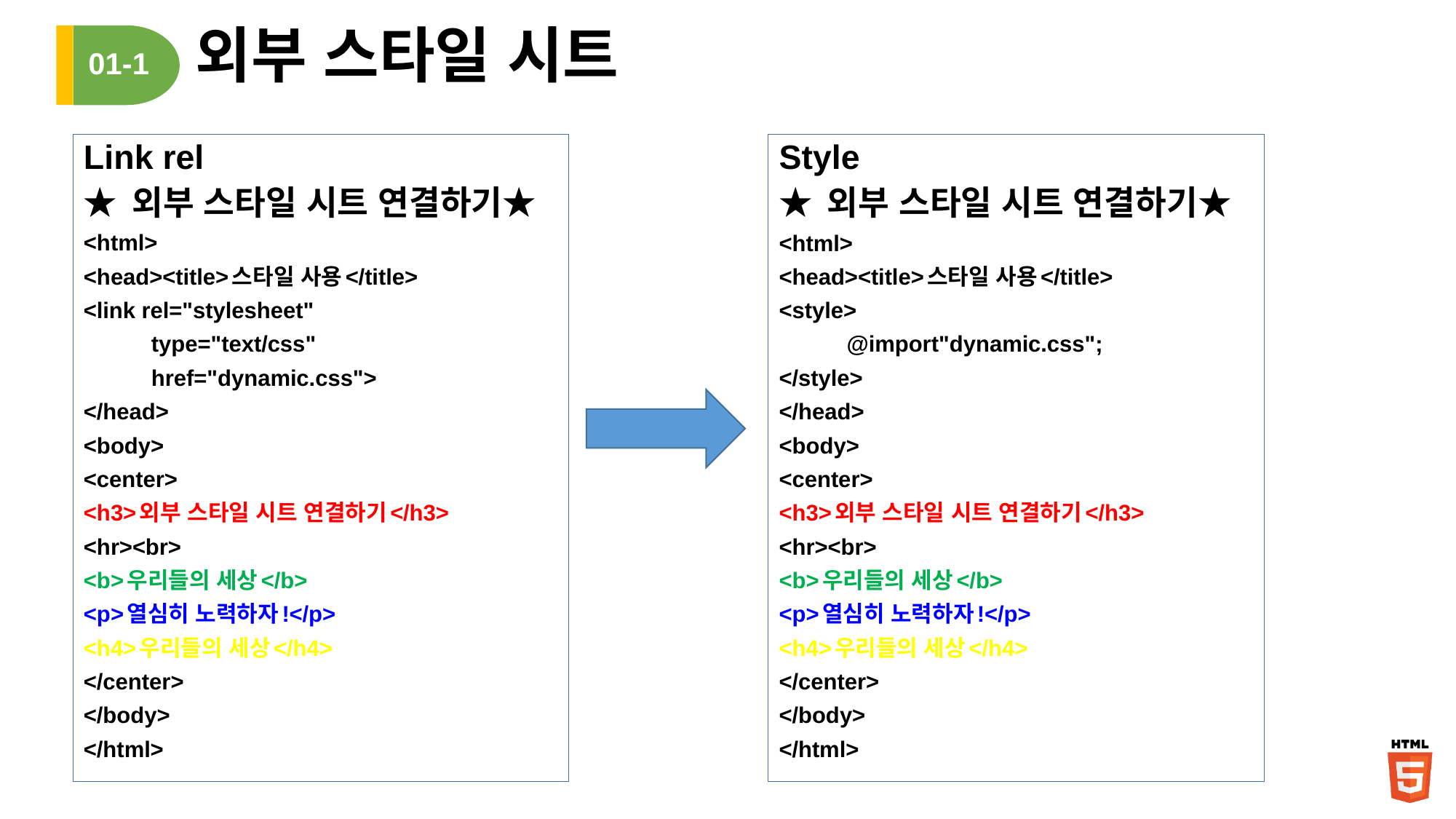

# 외부 스타일 시트
01-1
Link rel
★ 외부 스타일 시트 연결하기★
<html>
<head><title>스타일 사용</title>
<link rel="stylesheet"
	type="text/css"
	href="dynamic.css">
</head>
<body>
<center>
<h3>외부 스타일 시트 연결하기</h3>
<hr><br>
<b>우리들의 세상</b>
<p>열심히 노력하자!</p>
<h4>우리들의 세상</h4>
</center>
</body>
</html>

Style
★ 외부 스타일 시트 연결하기★
<html>
<head><title>스타일 사용</title>
<style>
	@import"dynamic.css";
</style>
</head>
<body>
<center>
<h3>외부 스타일 시트 연결하기</h3>
<hr><br>
<b>우리들의 세상</b>
<p>열심히 노력하자!</p>
<h4>우리들의 세상</h4>
</center>
</body>
</html>